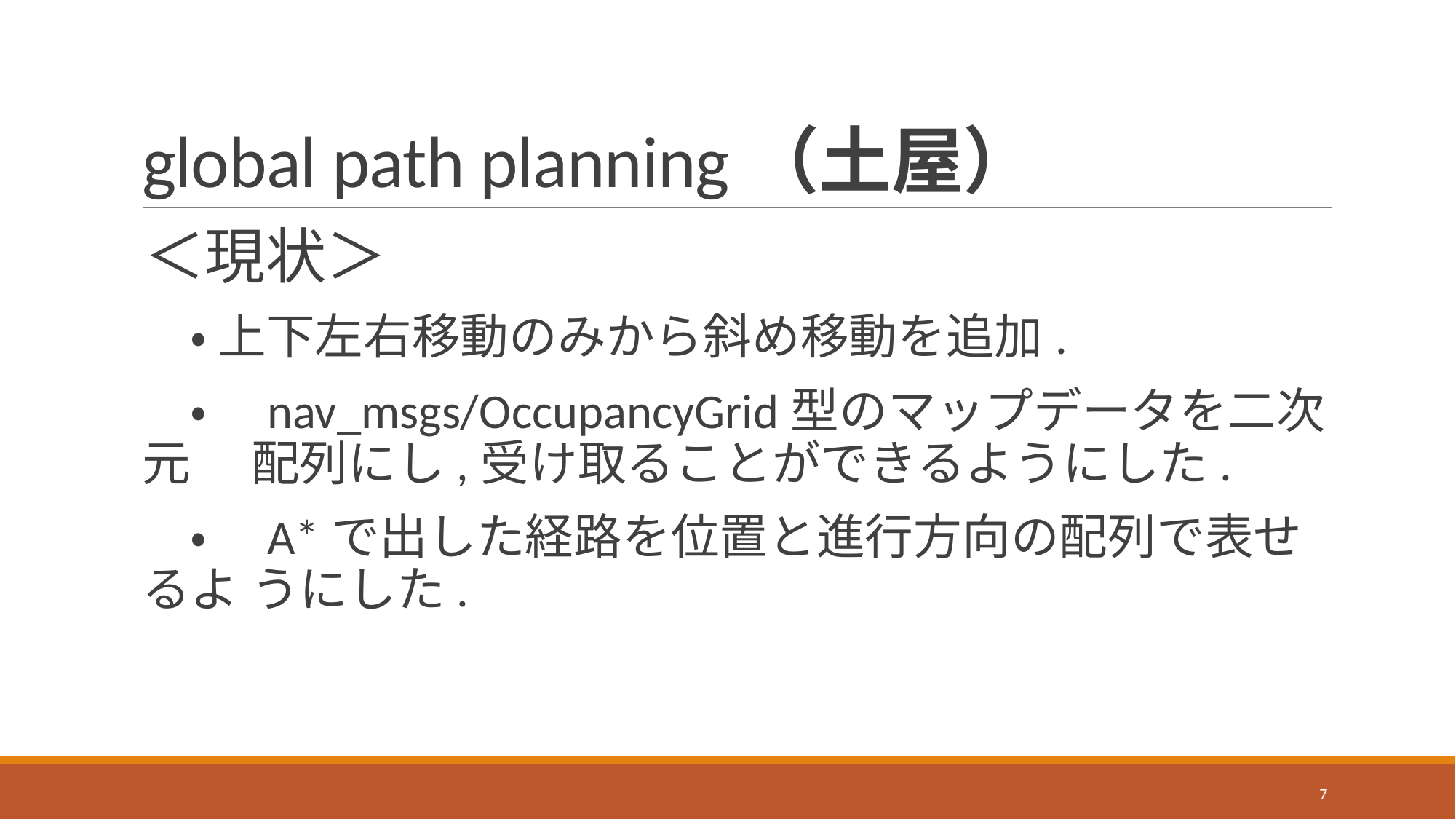

# global path planning（土屋）
＜現状＞
　・ 上下左右移動のみから斜め移動を追加.
　・　nav_msgs/OccupancyGrid型のマップデータを二次元	配列にし,受け取ることができるようにした.
　・　A*で出した経路を位置と進行方向の配列で表せるよ	うにした.

7